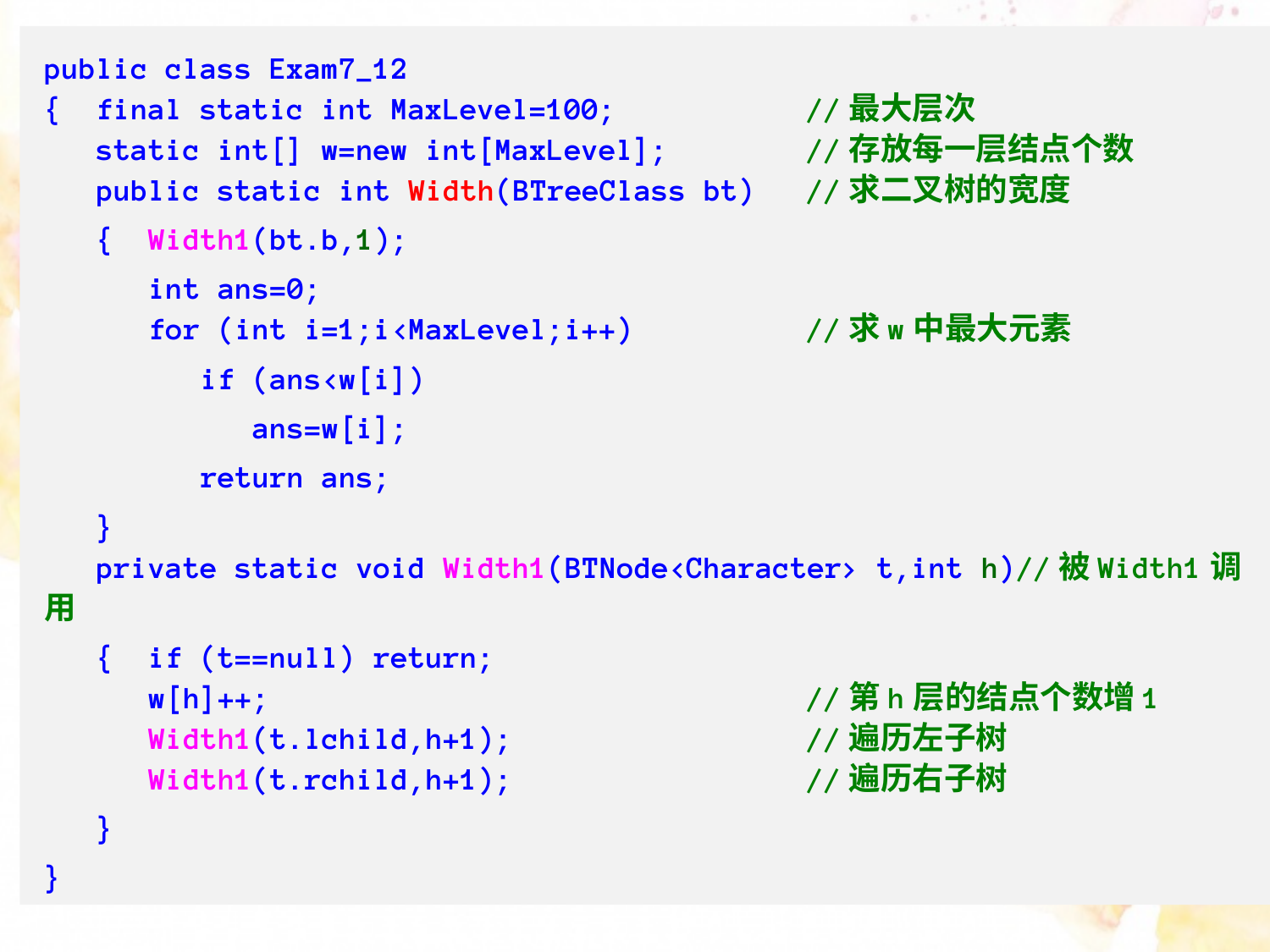

public class Exam7_12
{  final static int MaxLevel=100;		//最大层次
   static int[] w=new int[MaxLevel];		//存放每一层结点个数
   public static int Width(BTreeClass bt)	//求二叉树的宽度
   {  Width1(bt.b,1);
      int ans=0;
      for (int i=1;i<MaxLevel;i++)		//求w中最大元素
         if (ans<w[i])
            ans=w[i];
         return ans;
   }
   private static void Width1(BTNode<Character> t,int h)//被Width1调用
   {  if (t==null) return;
      w[h]++;					//第h层的结点个数增1
      Width1(t.lchild,h+1);			//遍历左子树
      Width1(t.rchild,h+1);			//遍历右子树
   }
}